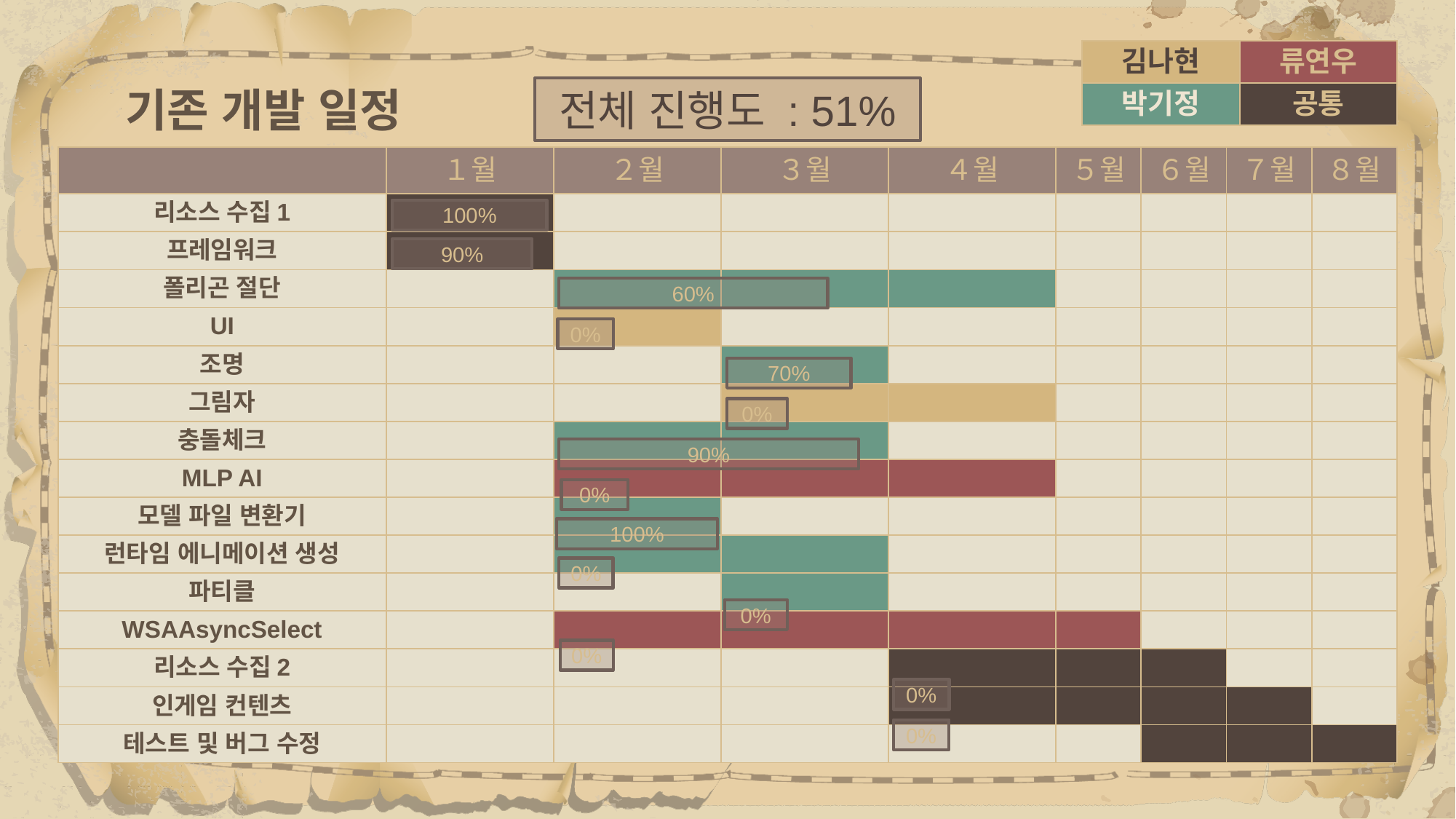

| 김나현 | 류연우 |
| --- | --- |
| 박기정 | 공통 |
# 기존 개발 일정
전체 진행도 : 51%
|  | １월 | ２월 | ３월 | ４월 | ５월 | ６월 | ７월 | ８월 |
| --- | --- | --- | --- | --- | --- | --- | --- | --- |
| 리소스 수집1 |  |  |  |  |  |  |  |  |
| 프레임워크 |  |  |  |  |  |  |  |  |
| 폴리곤 절단 |  |  |  |  |  |  |  |  |
| UI |  |  |  |  |  |  |  |  |
| 조명 |  |  |  |  |  |  |  |  |
| 그림자 |  |  |  |  |  |  |  |  |
| 충돌체크 |  |  |  |  |  |  |  |  |
| MLP AI |  |  |  |  |  |  |  |  |
| 모델 파일 변환기 |  |  |  |  |  |  |  |  |
| 런타임 에니메이션 생성 |  |  |  |  |  |  |  |  |
| 파티클 |  |  |  |  |  |  |  |  |
| WSAAsyncSelect |  |  |  |  |  |  |  |  |
| 리소스 수집2 |  |  |  |  |  |  |  |  |
| 인게임 컨텐츠 |  |  |  |  |  |  |  |  |
| 테스트 및 버그 수정 |  |  |  |  |  |  |  |  |
100%
90%
60%
0%
70%
0%
90%
0%
100%
0%
0%
0%
0%
0%